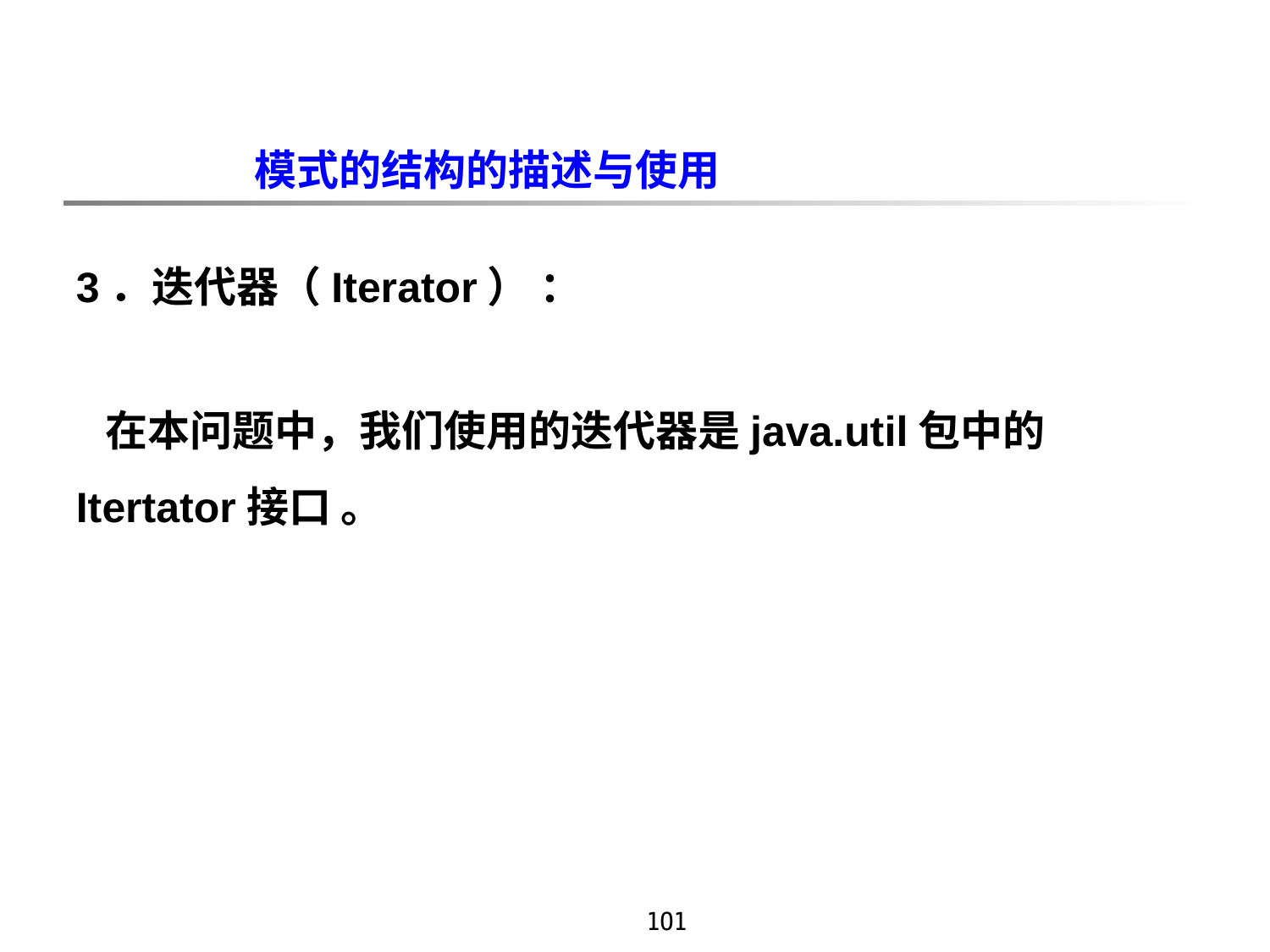

模式的结构的描述与使用

3．迭代器（Iterator） ：

  在本问题中，我们使用的迭代器是java.util包中的Itertator接口 。

101